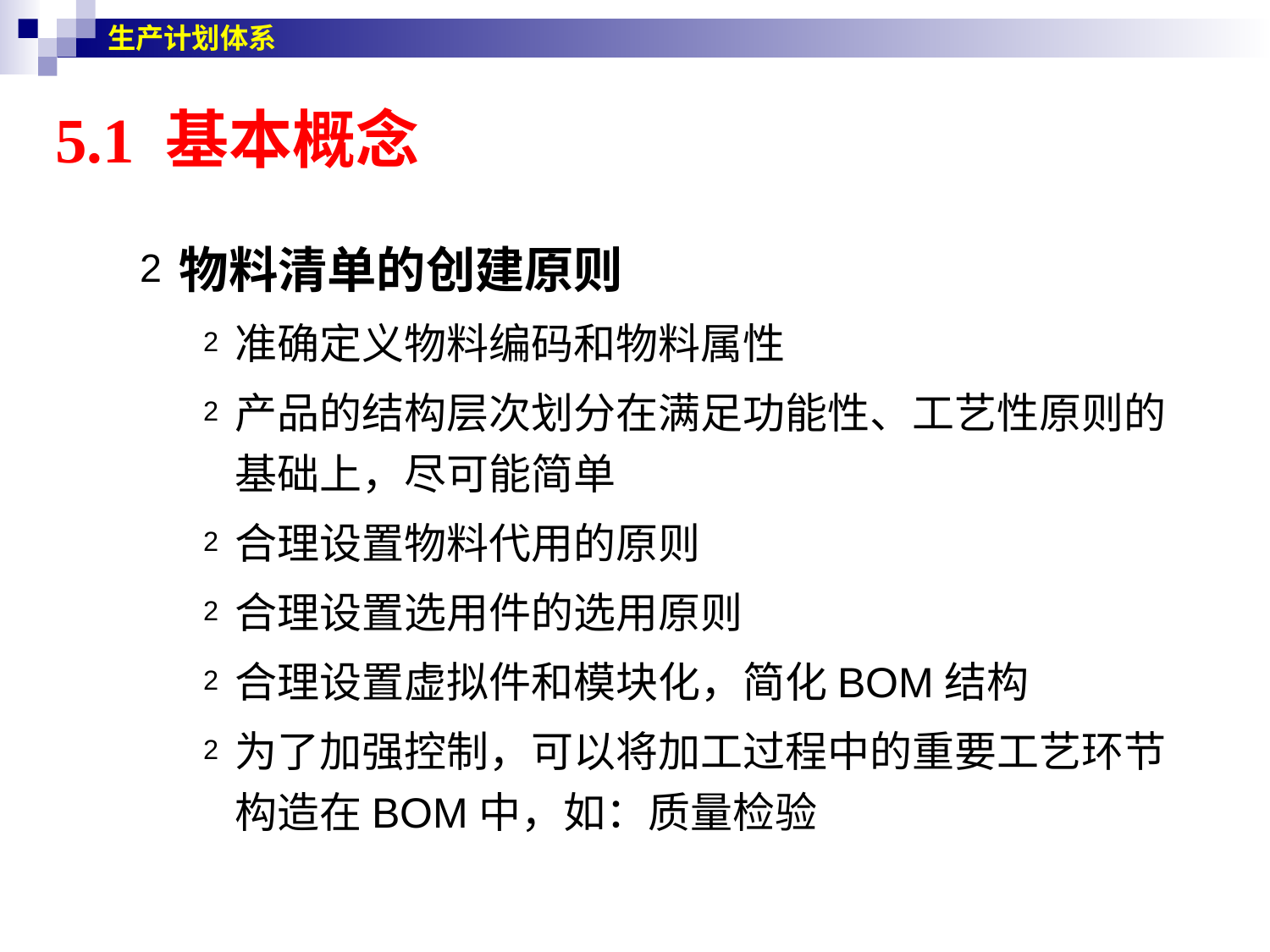

生产计划体系
5.1 基本概念
物料清单的创建原则
准确定义物料编码和物料属性
产品的结构层次划分在满足功能性、工艺性原则的基础上，尽可能简单
合理设置物料代用的原则
合理设置选用件的选用原则
合理设置虚拟件和模块化，简化BOM结构
为了加强控制，可以将加工过程中的重要工艺环节构造在BOM中，如：质量检验